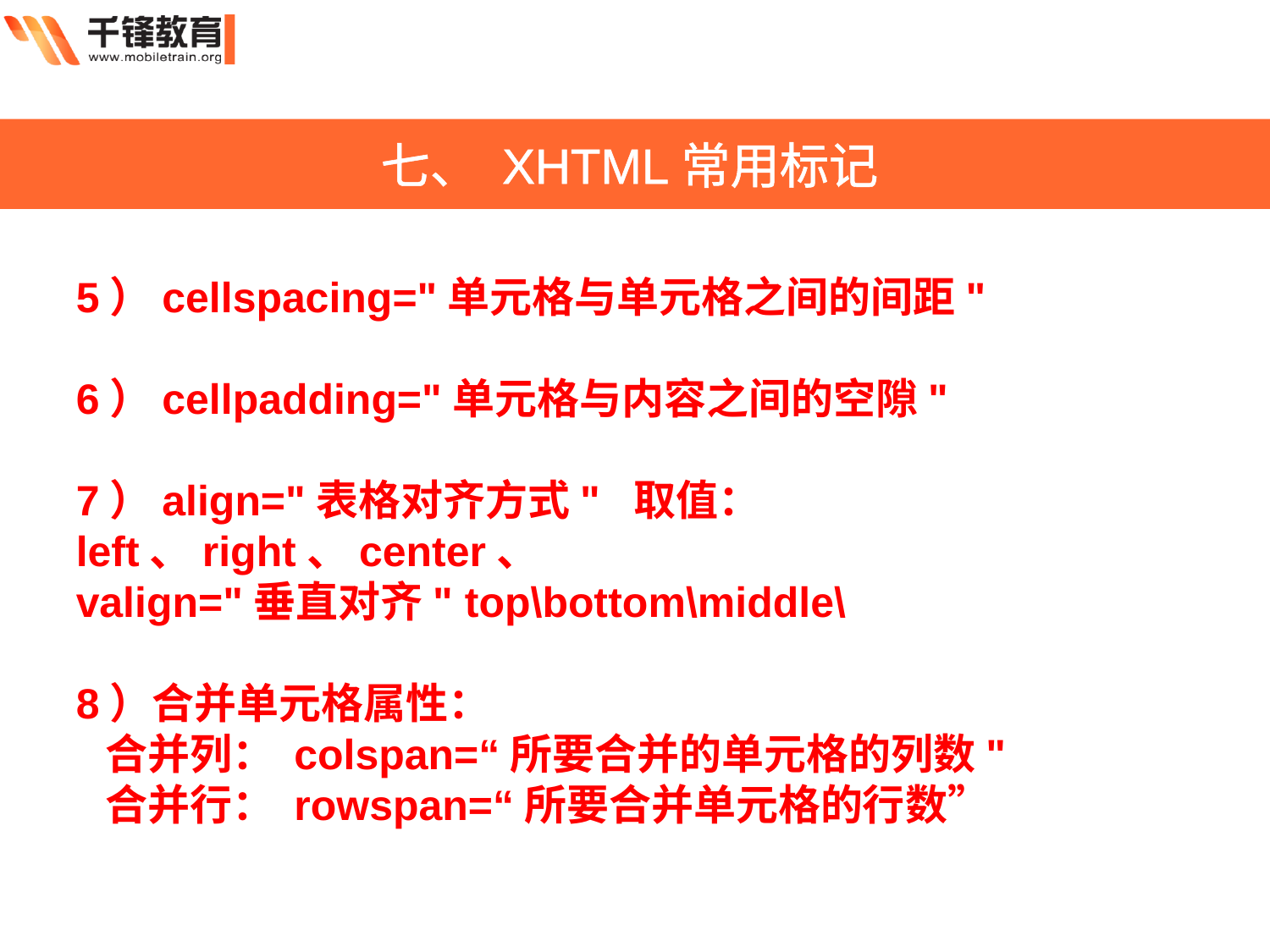

七、 XHTML常用标记
5）cellspacing="单元格与单元格之间的间距"

6）cellpadding="单元格与内容之间的空隙"

7）align="表格对齐方式"  取值：left、right、center、
valign="垂直对齐" top\bottom\middle\

8）合并单元格属性：
  合并列： colspan=“所要合并的单元格的列数"
  合并行： rowspan=“所要合并单元格的行数”